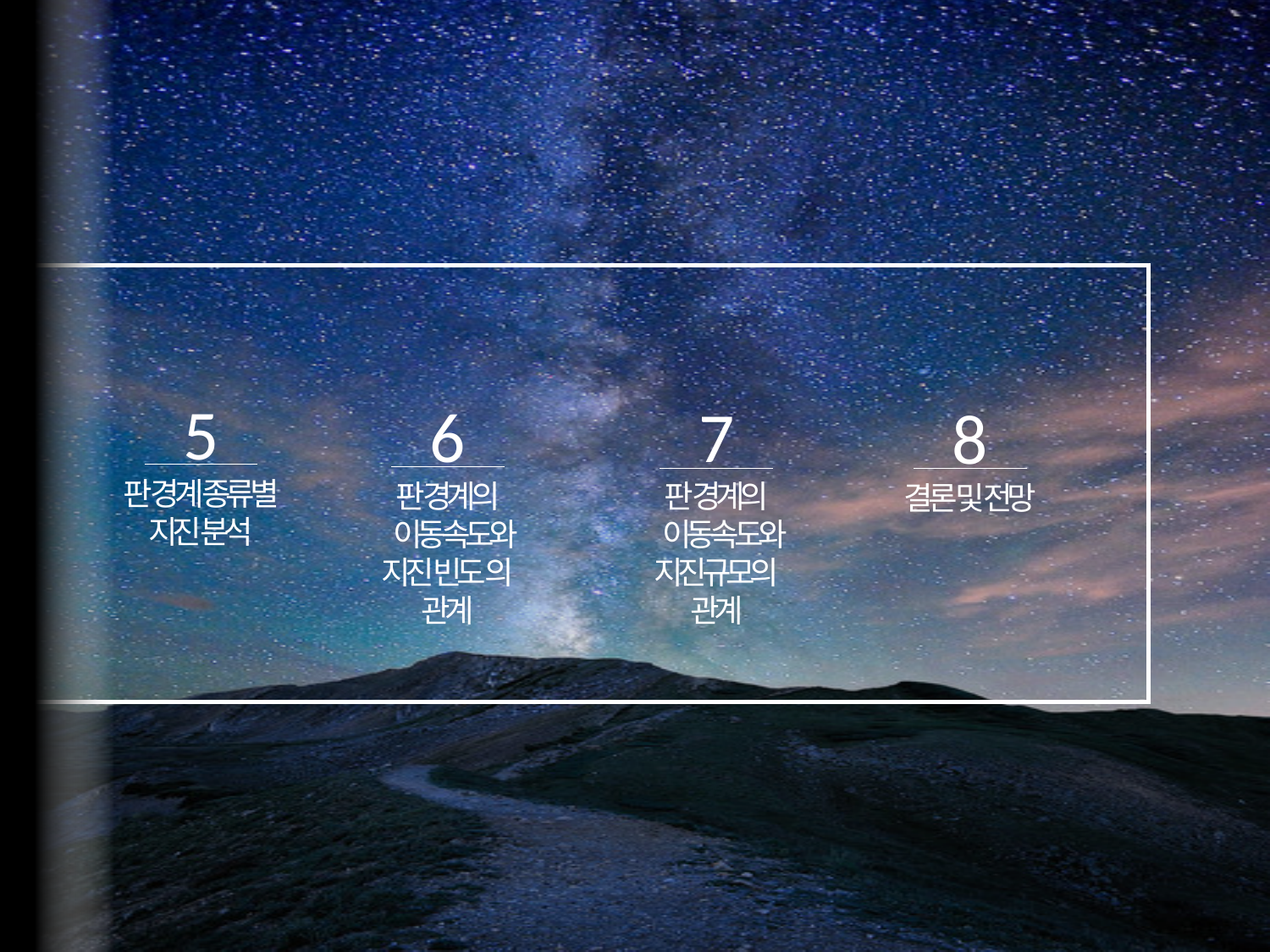

5
판 경계 종류별
지진 분석
6
판 경계의
 이동속도와
지진 빈도 의
관계
7
판 경계의
 이동속도와
지진규모의
관계
8
결론 및 전망